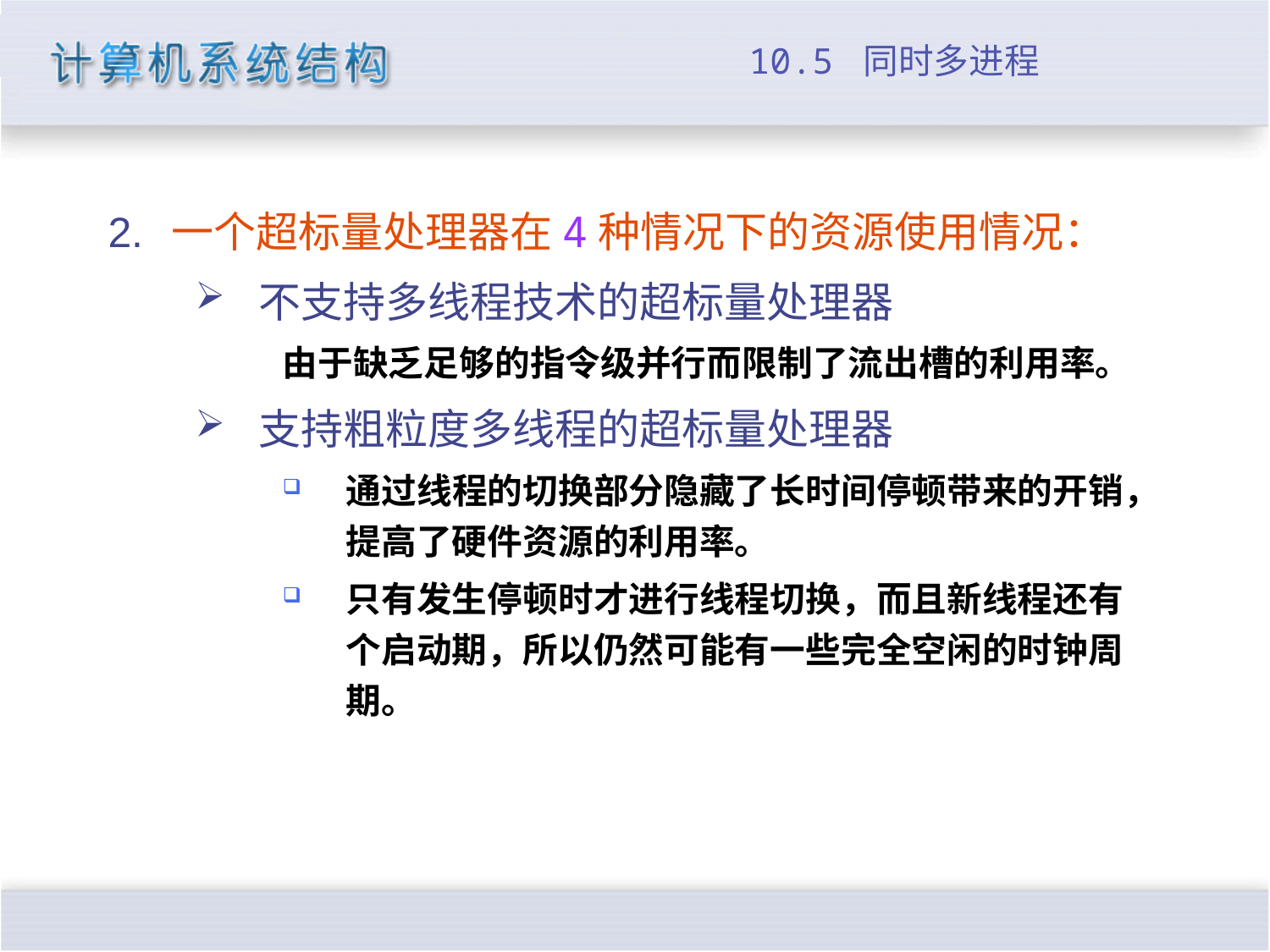

# 10.5 同时多进程
一个超标量处理器在4种情况下的资源使用情况：
不支持多线程技术的超标量处理器
由于缺乏足够的指令级并行而限制了流出槽的利用率。
支持粗粒度多线程的超标量处理器
通过线程的切换部分隐藏了长时间停顿带来的开销，提高了硬件资源的利用率。
只有发生停顿时才进行线程切换，而且新线程还有个启动期，所以仍然可能有一些完全空闲的时钟周期。